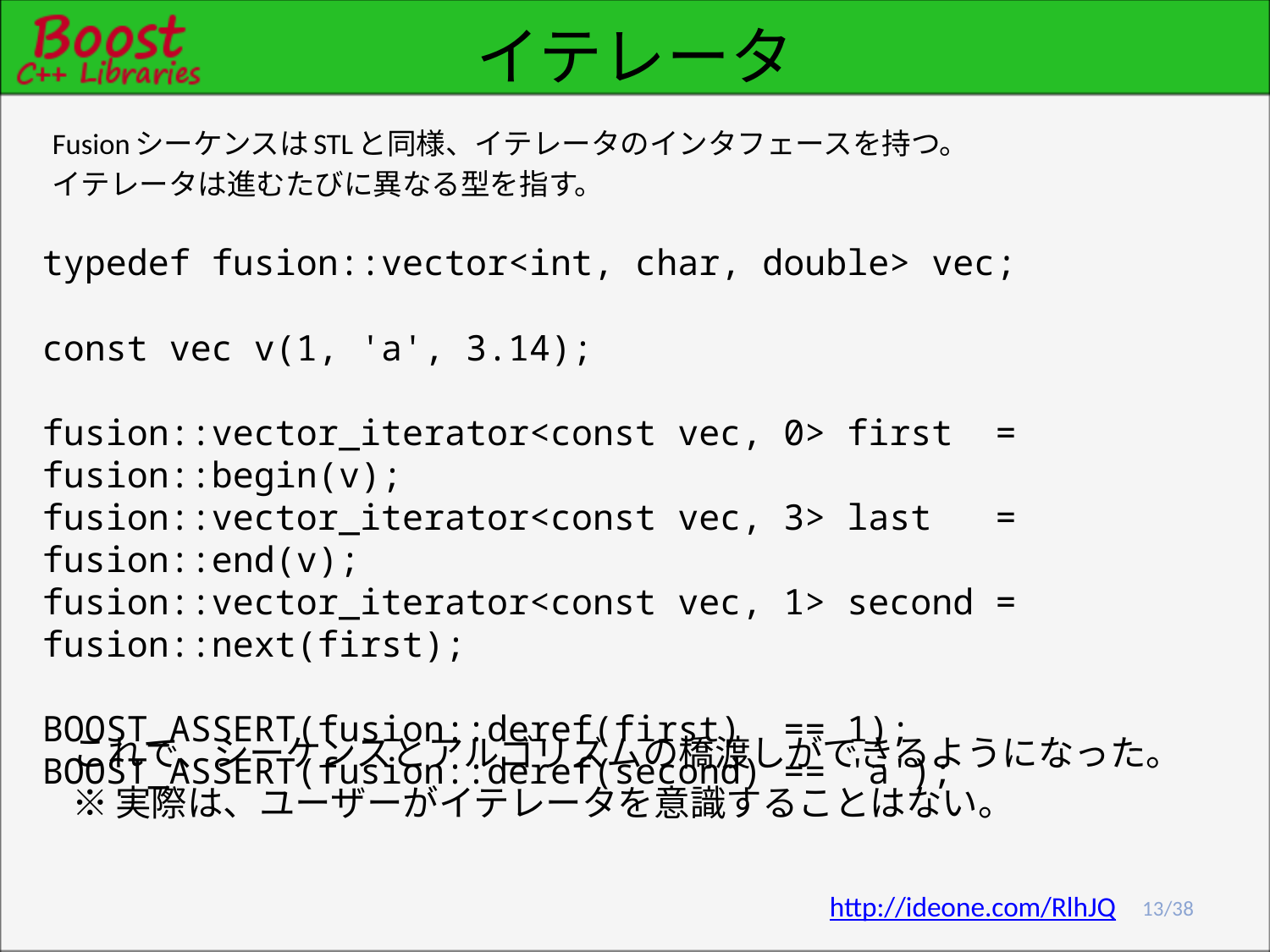

# イテレータ
FusionシーケンスはSTLと同様、イテレータのインタフェースを持つ。
イテレータは進むたびに異なる型を指す。
typedef fusion::vector<int, char, double> vec;

const vec v(1, 'a', 3.14);

fusion::vector_iterator<const vec, 0> first  = fusion::begin(v);
fusion::vector_iterator<const vec, 3> last   = fusion::end(v);
fusion::vector_iterator<const vec, 1> second = fusion::next(first);

BOOST_ASSERT(fusion::deref(first)  == 1);
BOOST_ASSERT(fusion::deref(second) == 'a');
これで、シーケンスとアルゴリズムの橋渡しができるようになった。
※実際は、ユーザーがイテレータを意識することはない。
13/38
http://ideone.com/RlhJQ